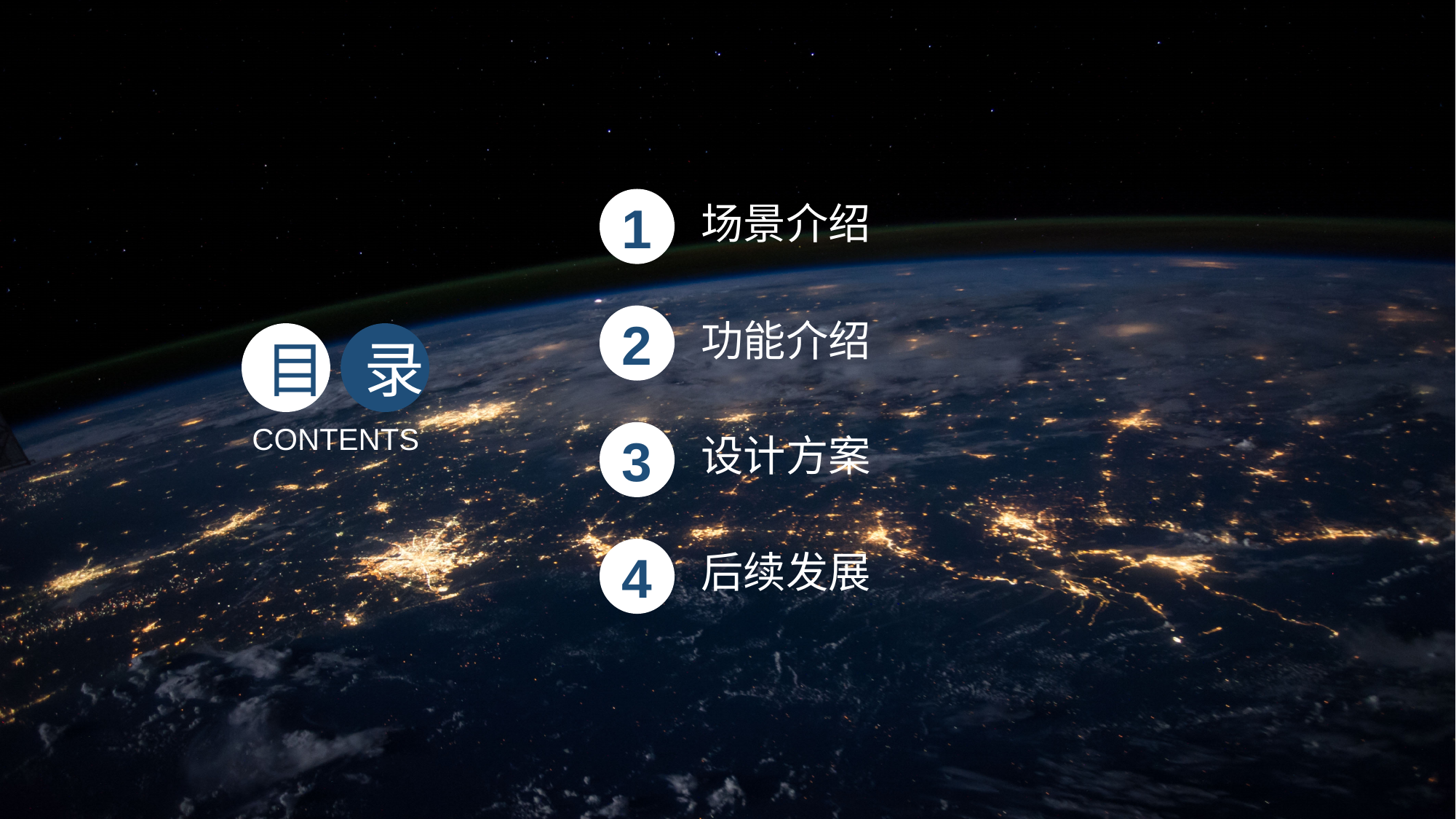

场景介绍
1
功能介绍
2
目
录
设计方案
CONTENTS
3
后续发展
4